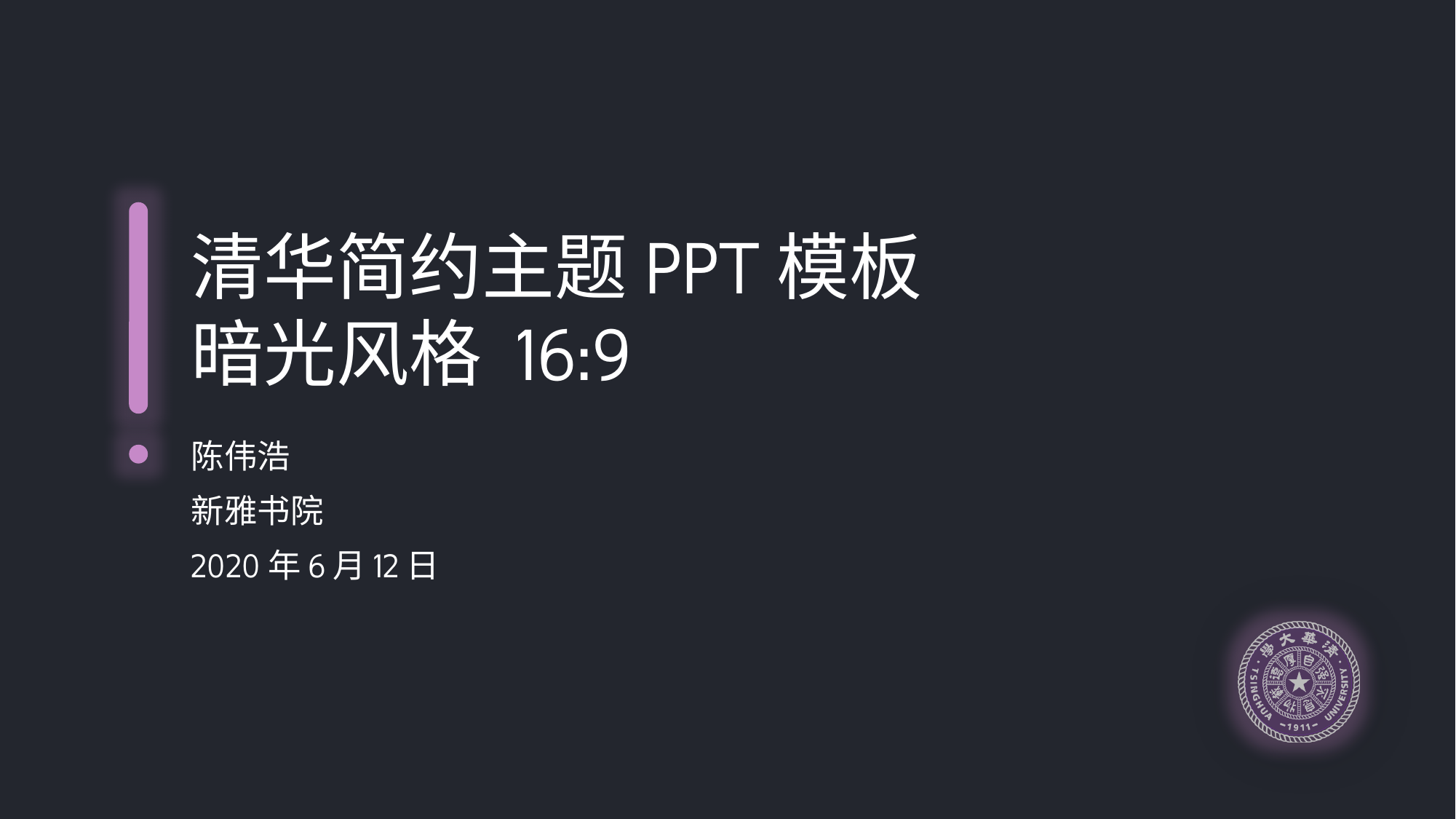

# 清华简约主题PPT模板 暗光风格 16:9
陈伟浩
新雅书院
2020年6月12日